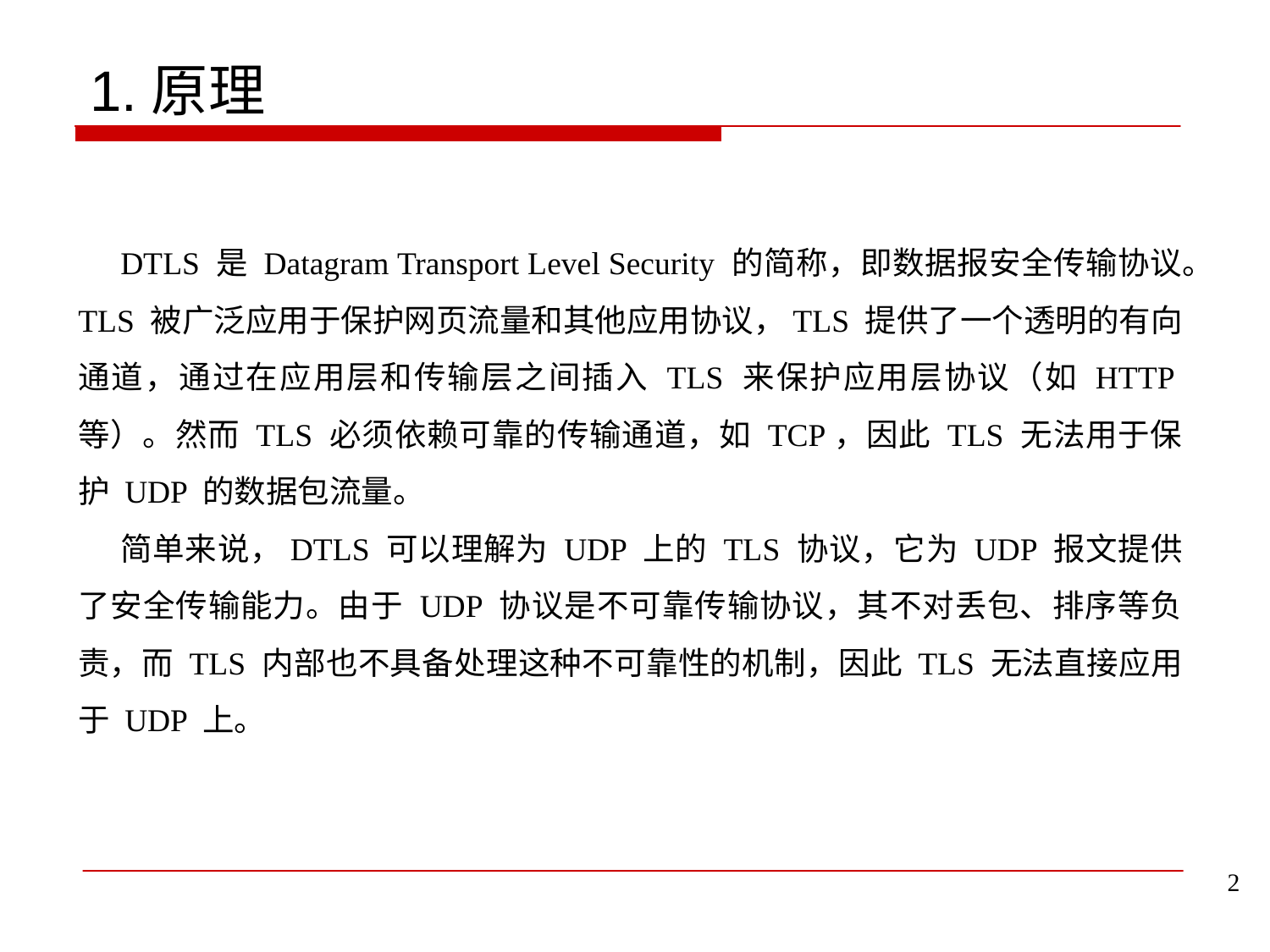

# 1.原理

DTLS 是 Datagram Transport Level Security 的简称，即数据报安全传输协议。TLS 被广泛应用于保护网页流量和其他应用协议，TLS 提供了一个透明的有向通道，通过在应用层和传输层之间插入 TLS 来保护应用层协议（如 HTTP等）。然而 TLS 必须依赖可靠的传输通道，如 TCP，因此 TLS 无法用于保护 UDP 的数据包流量。
简单来说，DTLS 可以理解为 UDP 上的 TLS 协议，它为 UDP 报文提供了安全传输能力。由于 UDP 协议是不可靠传输协议，其不对丢包、排序等负责，而 TLS 内部也不具备处理这种不可靠性的机制，因此 TLS 无法直接应用于 UDP 上。
2